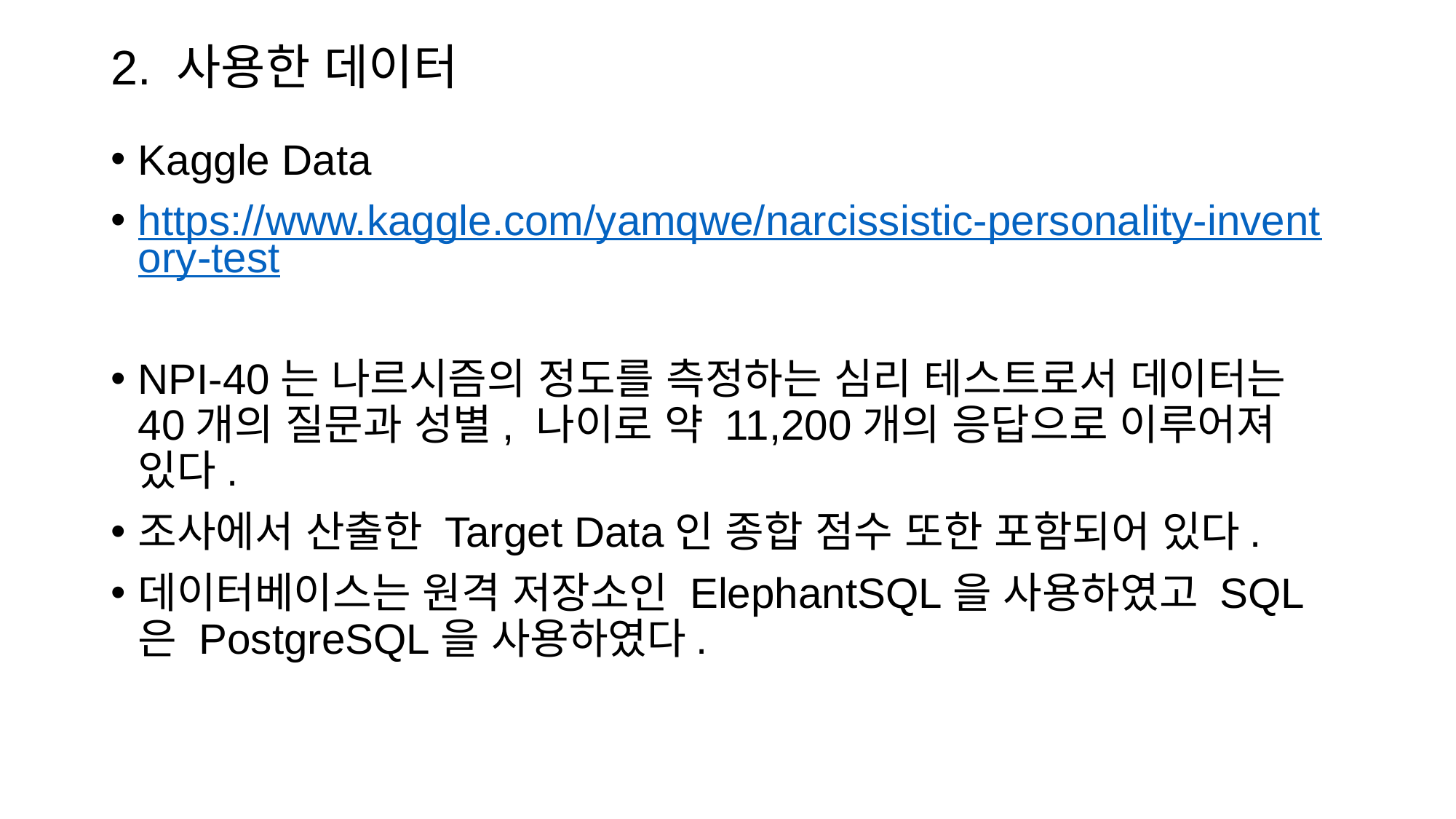

# 2. 사용한 데이터
Kaggle Data
https://www.kaggle.com/yamqwe/narcissistic-personality-inventory-test

NPI-40는 나르시즘의 정도를 측정하는 심리 테스트로서 데이터는 40개의 질문과 성별, 나이로 약 11,200개의 응답으로 이루어져 있다.
조사에서 산출한 Target Data인 종합 점수 또한 포함되어 있다.
데이터베이스는 원격 저장소인 ElephantSQL을 사용하였고 SQL은 PostgreSQL을 사용하였다.